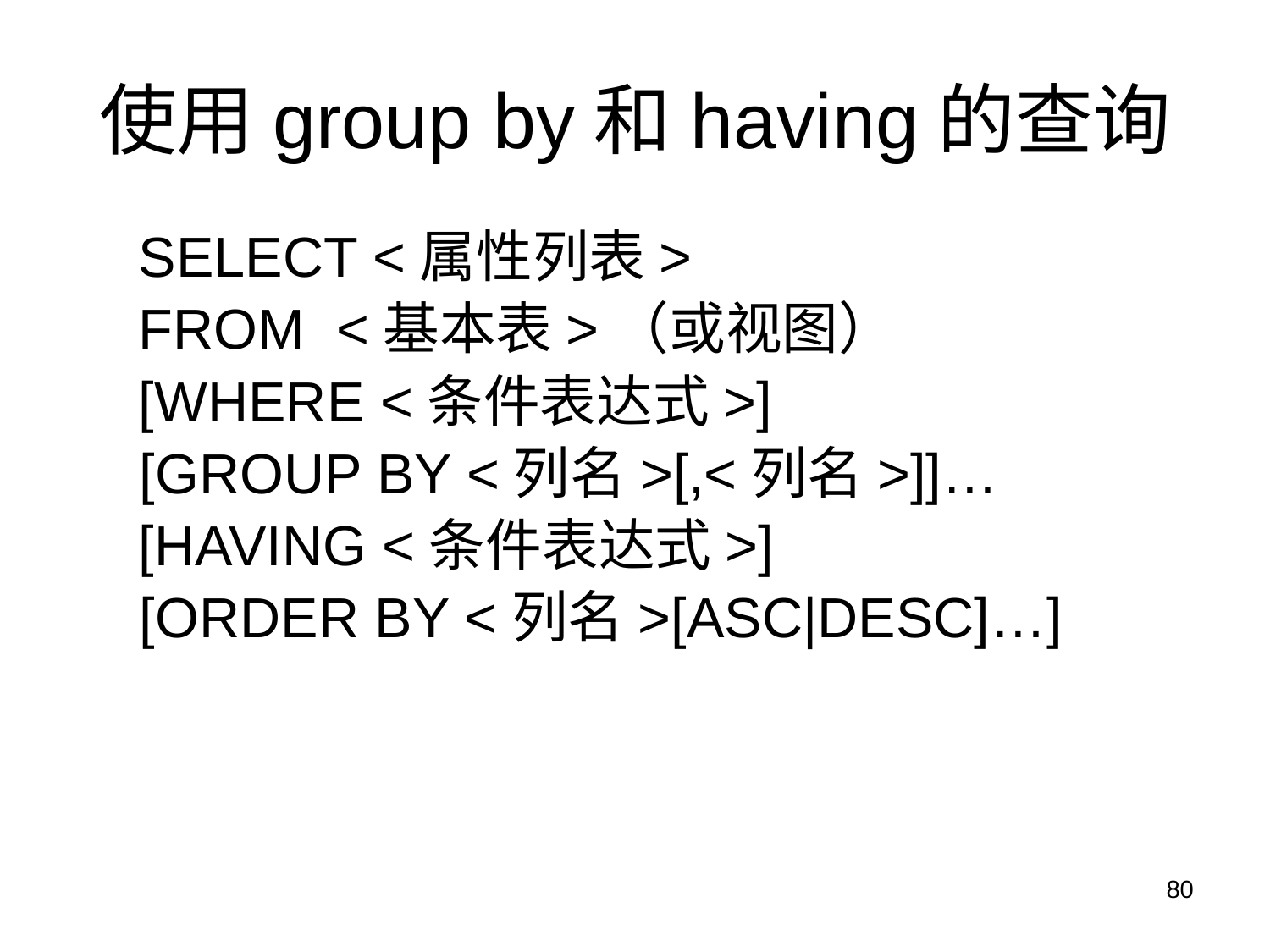

# 使用group by和having的查询
    SELECT <属性列表>
    FROM  <基本表>（或视图）
    [WHERE <条件表达式>]
	 [GROUP BY <列名>[,<列名>]]…
    [HAVING <条件表达式>]
	 [ORDER BY <列名>[ASC|DESC]…]

80